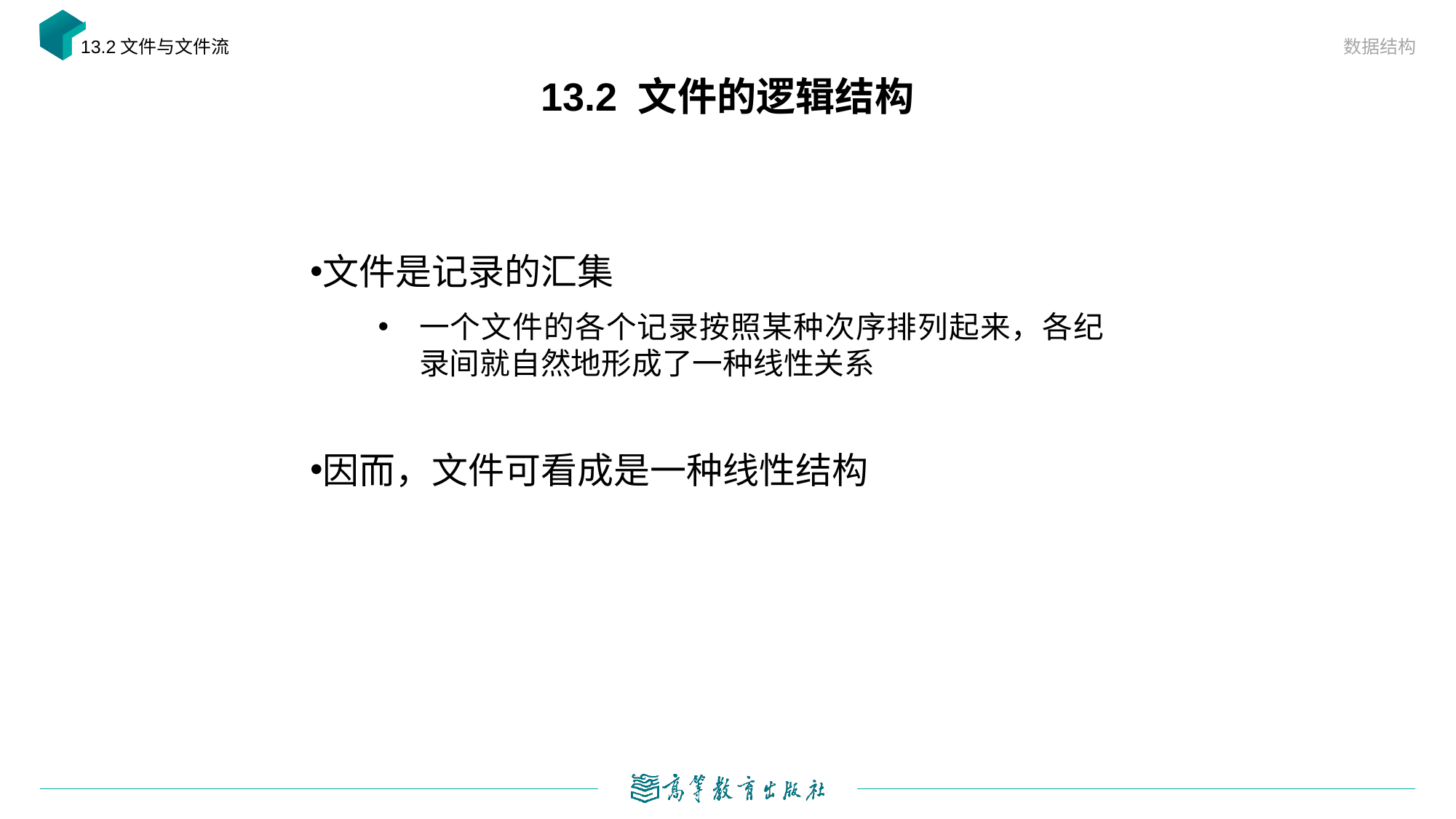

数据结构
13.2文件与文件流
# 13.2 文件的逻辑结构
文件是记录的汇集
一个文件的各个记录按照某种次序排列起来，各纪录间就自然地形成了一种线性关系

因而，文件可看成是一种线性结构